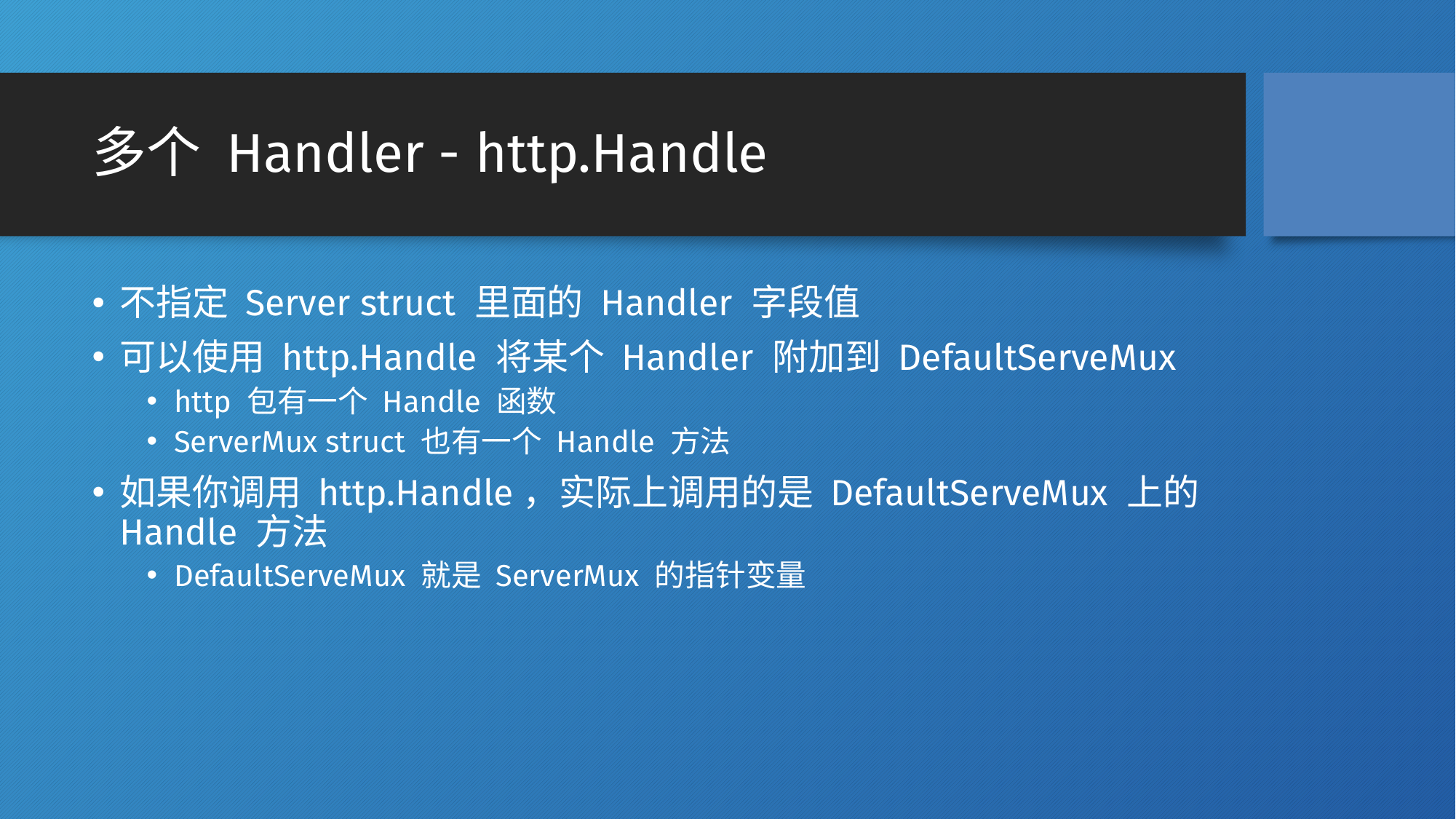

# 多个 Handler - http.Handle
不指定 Server struct 里面的 Handler 字段值
可以使用 http.Handle 将某个 Handler 附加到 DefaultServeMux
http 包有一个 Handle 函数
ServerMux struct 也有一个 Handle 方法
如果你调用 http.Handle，实际上调用的是 DefaultServeMux 上的 Handle 方法
DefaultServeMux 就是 ServerMux 的指针变量